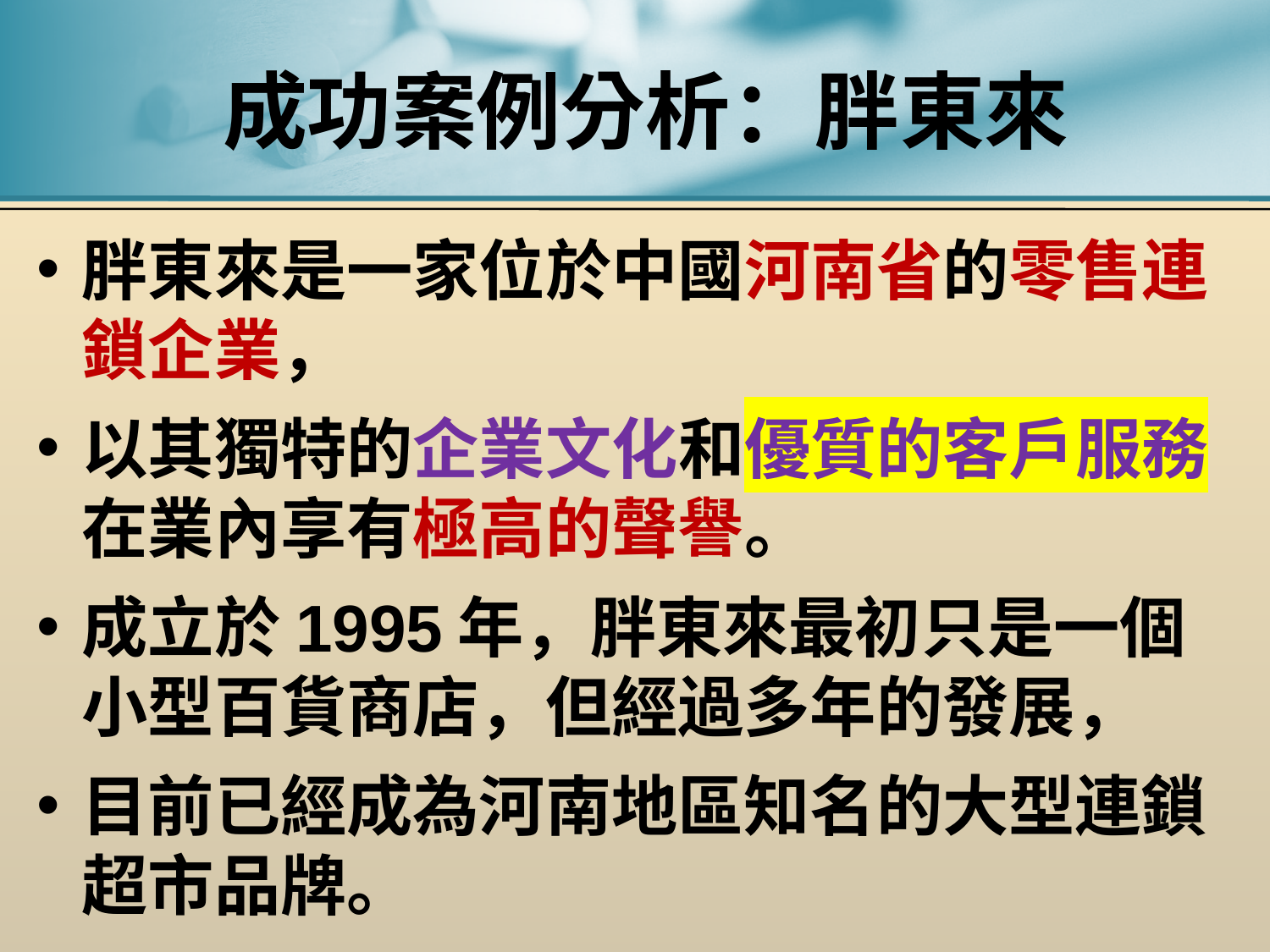

# 成功案例分析：胖東來
胖東來是一家位於中國河南省的零售連鎖企業，
以其獨特的企業文化和優質的客戶服務在業內享有極高的聲譽。
成立於1995年，胖東來最初只是一個小型百貨商店，但經過多年的發展，
目前已經成為河南地區知名的大型連鎖超市品牌。